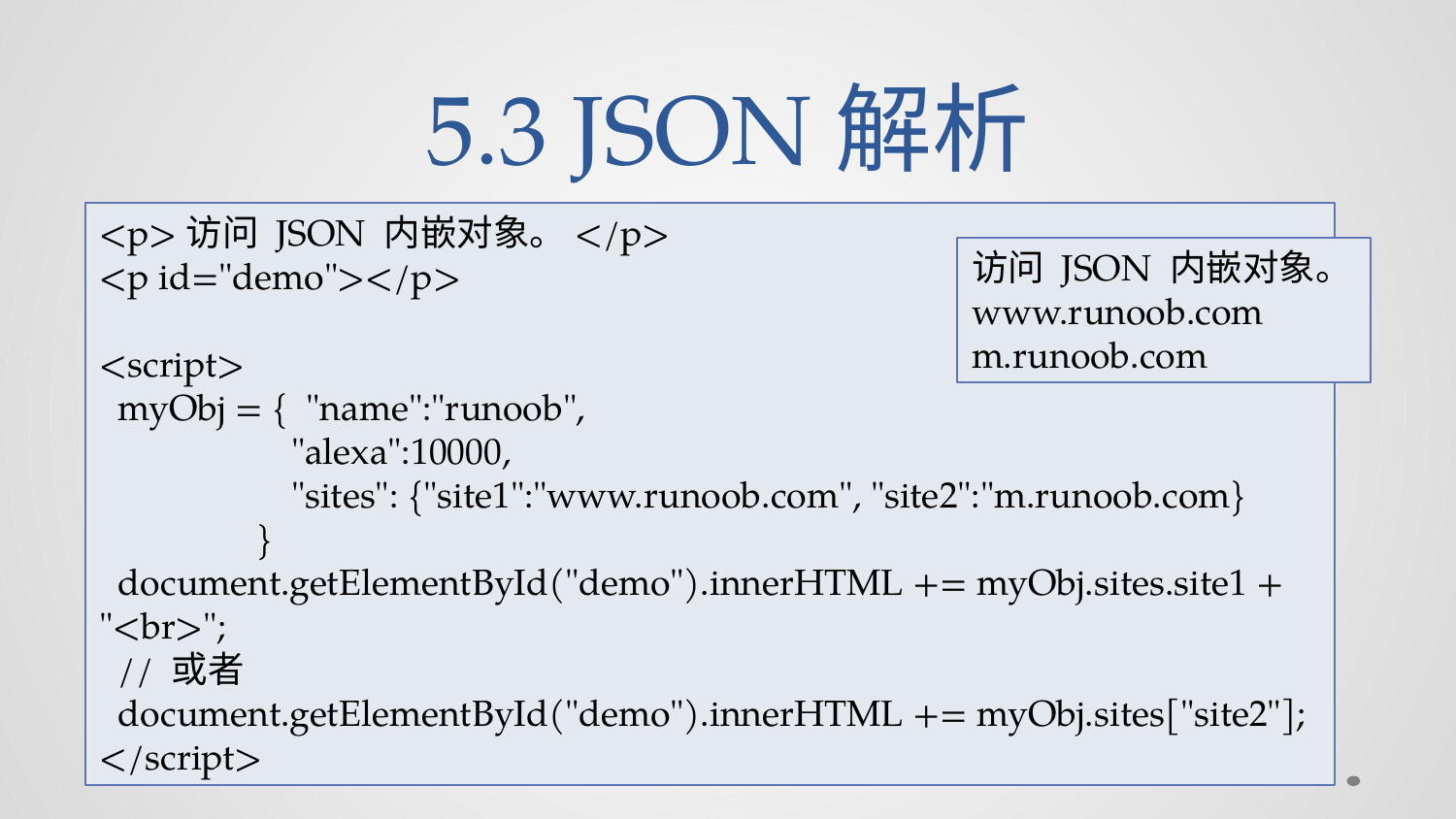

# 5.3 JSON解析
<p>访问 JSON 内嵌对象。</p>
<p id="demo"></p>

<script>
  myObj = {  "name":"runoob",
	     "alexa":10000,
	     "sites": {"site1":"www.runoob.com", "site2":"m.runoob.com}
                 }
  document.getElementById("demo").innerHTML += myObj.sites.site1 + "<br>";
  // 或者
  document.getElementById("demo").innerHTML += myObj.sites["site2"];
</script>
访问 JSON 内嵌对象。
www.runoob.com
m.runoob.com